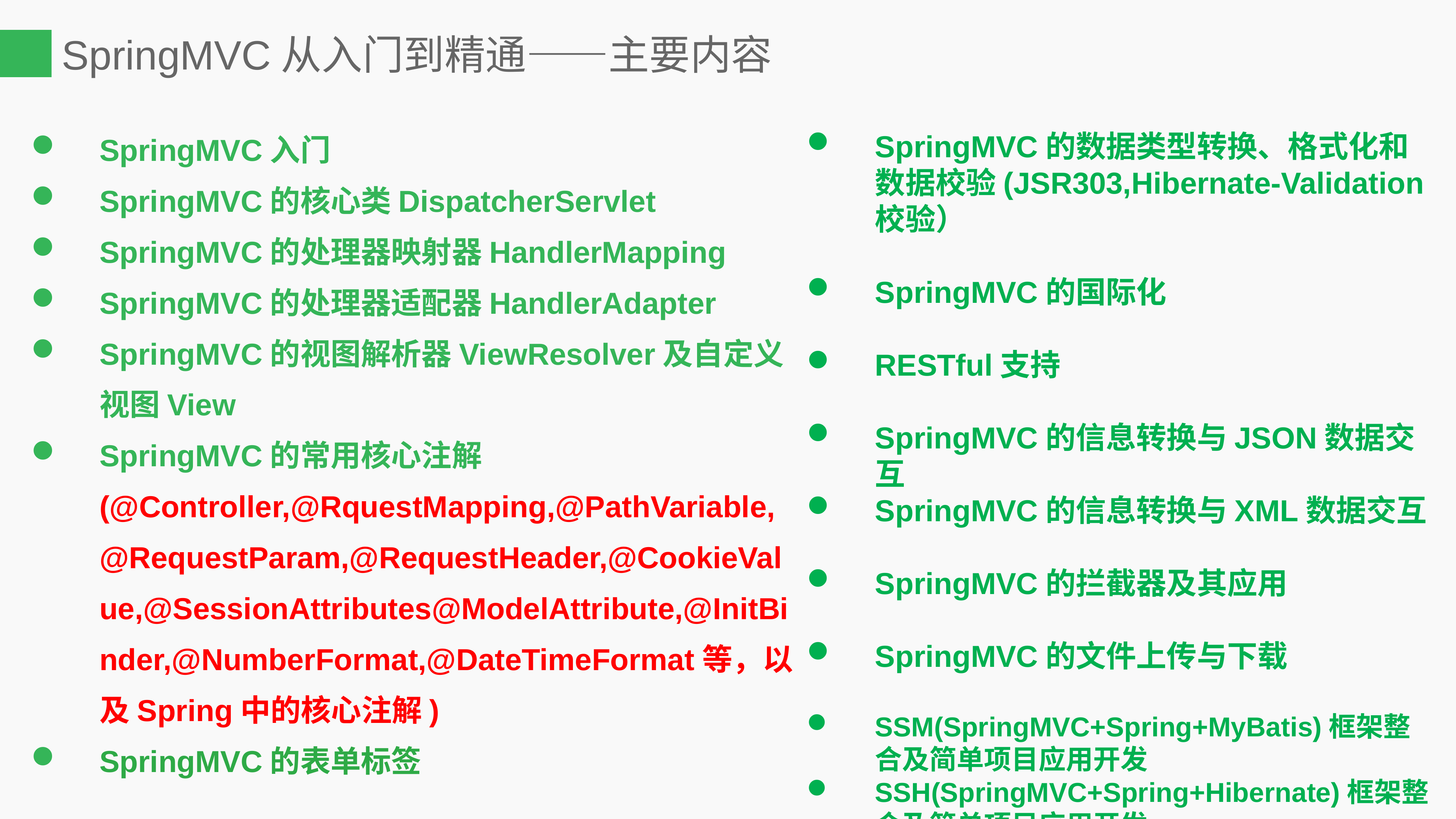

# SpringMVC从入门到精通——主要内容

SpringMVC的数据类型转换、格式化和数据校验(JSR303,Hibernate-Validation校验）

SpringMVC的国际化

RESTful支持

SpringMVC的信息转换与JSON数据交互
SpringMVC的信息转换与XML数据交互

SpringMVC的拦截器及其应用

SpringMVC的文件上传与下载

SSM(SpringMVC+Spring+MyBatis)框架整合及简单项目应用开发
SSH(SpringMVC+Spring+Hibernate)框架整合及简单项目应用开发

SpringMVC入门
SpringMVC的核心类DispatcherServlet
SpringMVC的处理器映射器HandlerMapping
SpringMVC的处理器适配器HandlerAdapter
SpringMVC的视图解析器ViewResolver及自定义视图View
SpringMVC的常用核心注解(@Controller,@RquestMapping,@PathVariable,@RequestParam,@RequestHeader,@CookieValue,@SessionAttributes@ModelAttribute,@InitBinder,@NumberFormat,@DateTimeFormat等，以及Spring中的核心注解)
SpringMVC的表单标签